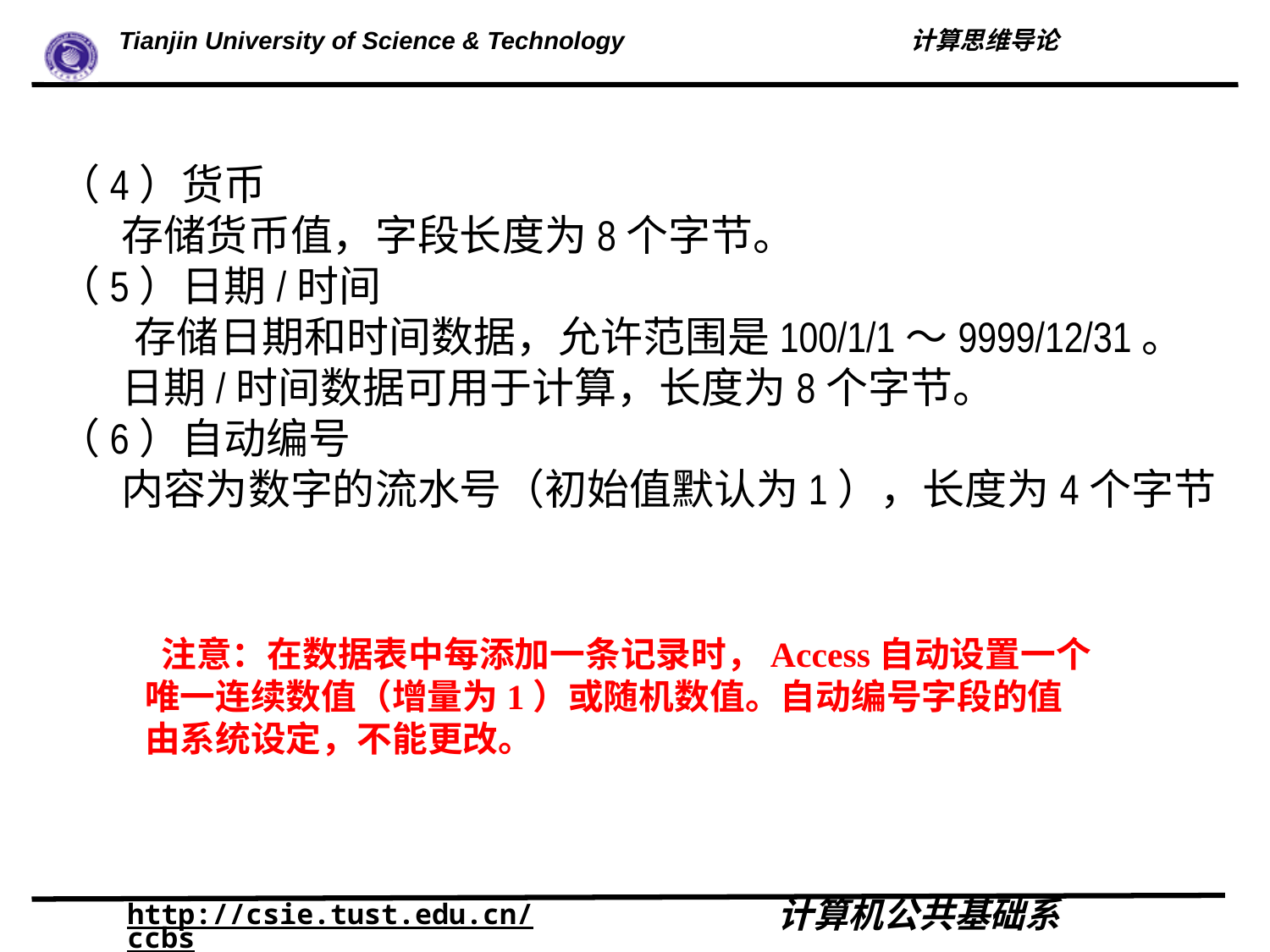

（4）货币
存储货币值，字段长度为8个字节。
（5）日期/时间
       存储日期和时间数据，允许范围是100/1/1～9999/12/31。
日期/时间数据可用于计算，长度为8个字节。
（6）自动编号
内容为数字的流水号（初始值默认为1），长度为4个字节

 注意：在数据表中每添加一条记录时，Access自动设置一个唯一连续数值（增量为1）或随机数值。自动编号字段的值由系统设定，不能更改。